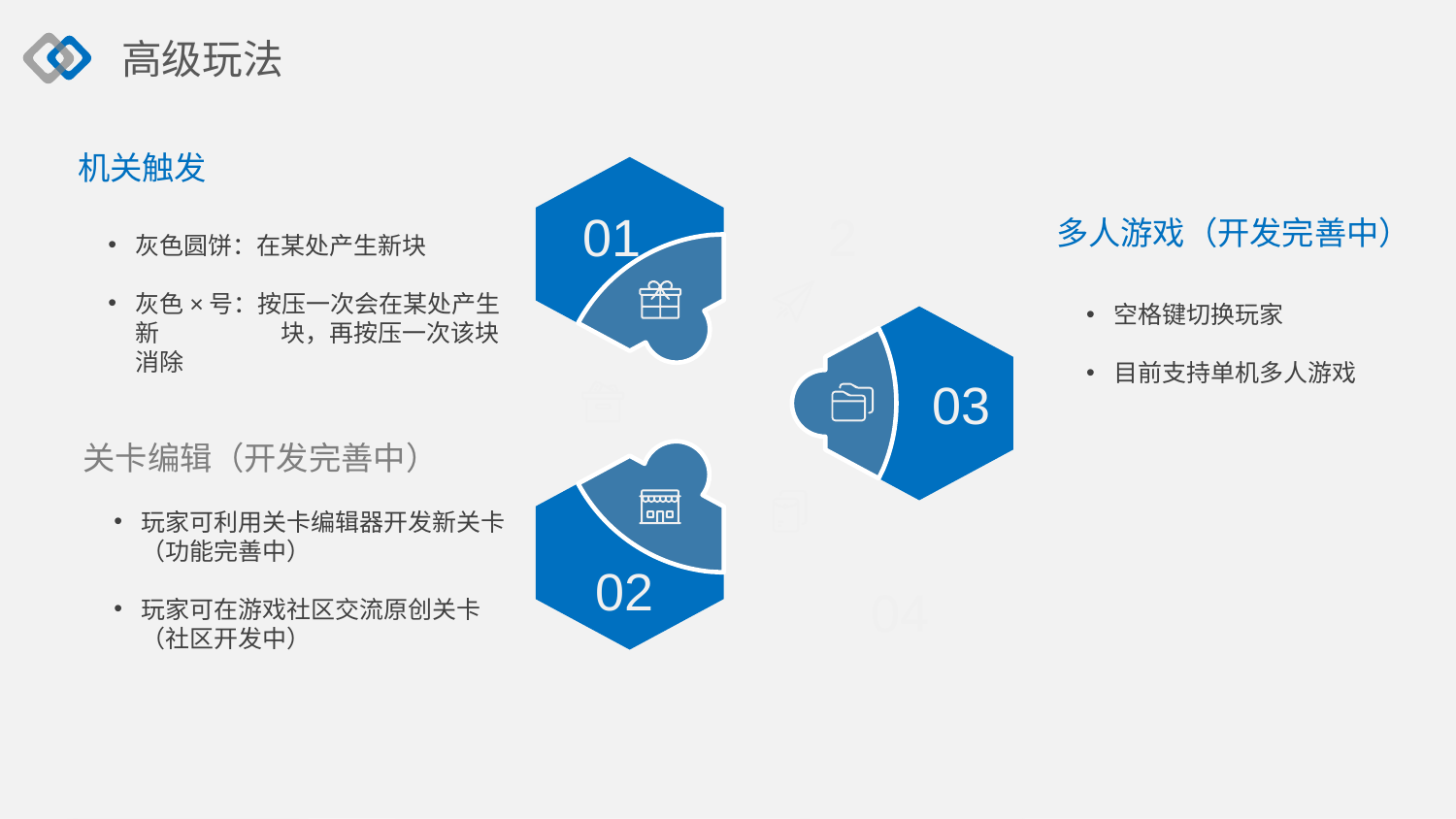

高级玩法

机关触发

01
2
多人游戏（开发完善中）
灰色圆饼：在某处产生新块

灰色×号：按压一次会在某处产生新	块，再按压一次该块消除

空格键切换玩家

目前支持单机多人游戏

03

关卡编辑（开发完善中）

玩家可利用关卡编辑器开发新关卡（功能完善中）

玩家可在游戏社区交流原创关卡（社区开发中）

02
04